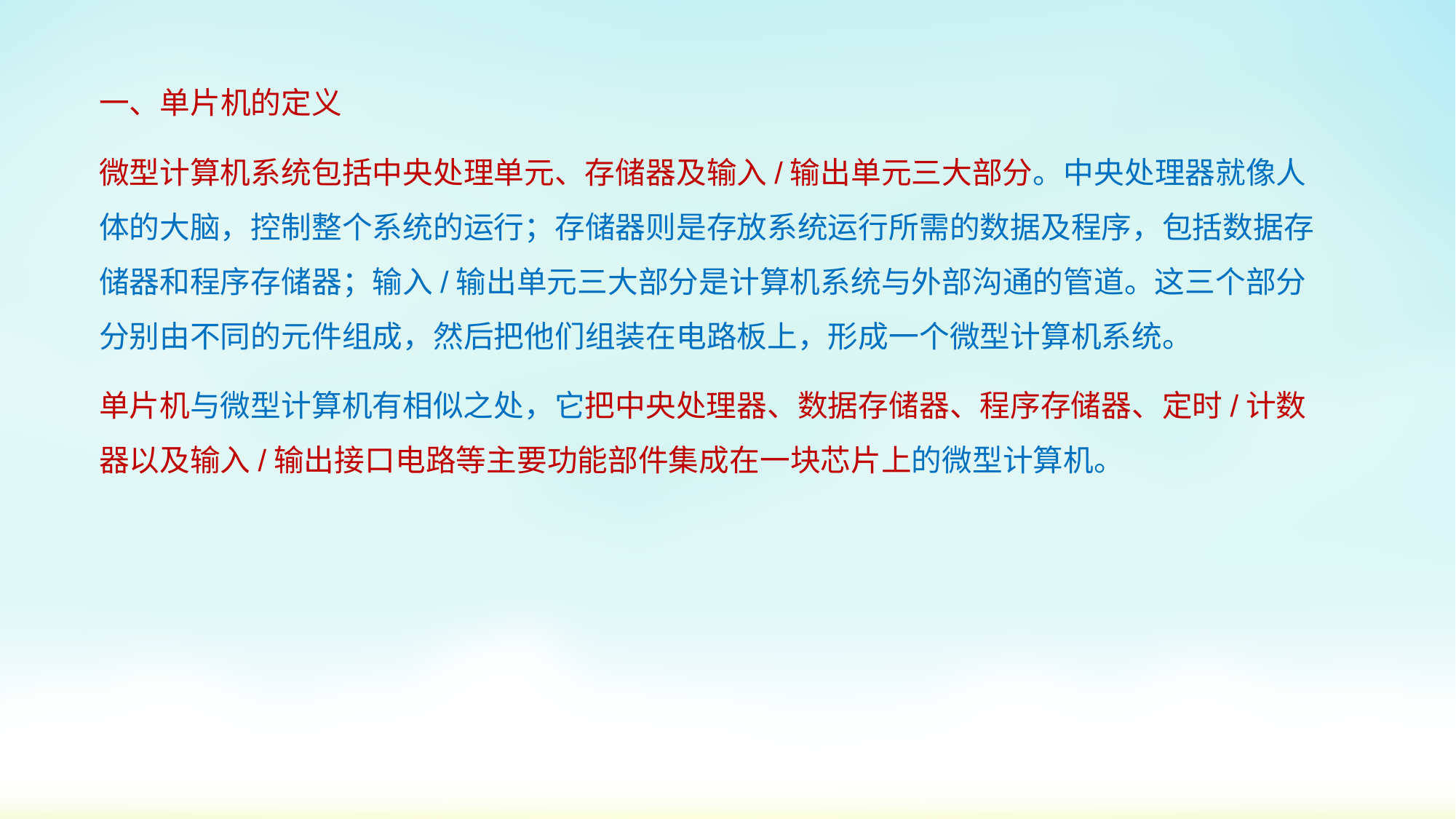

一、单片机的定义
微型计算机系统包括中央处理单元、存储器及输入/输出单元三大部分。中央处理器就像人体的大脑，控制整个系统的运行；存储器则是存放系统运行所需的数据及程序，包括数据存储器和程序存储器；输入/输出单元三大部分是计算机系统与外部沟通的管道。这三个部分分别由不同的元件组成，然后把他们组装在电路板上，形成一个微型计算机系统。
单片机与微型计算机有相似之处，它把中央处理器、数据存储器、程序存储器、定时/计数器以及输入/输出接口电路等主要功能部件集成在一块芯片上的微型计算机。